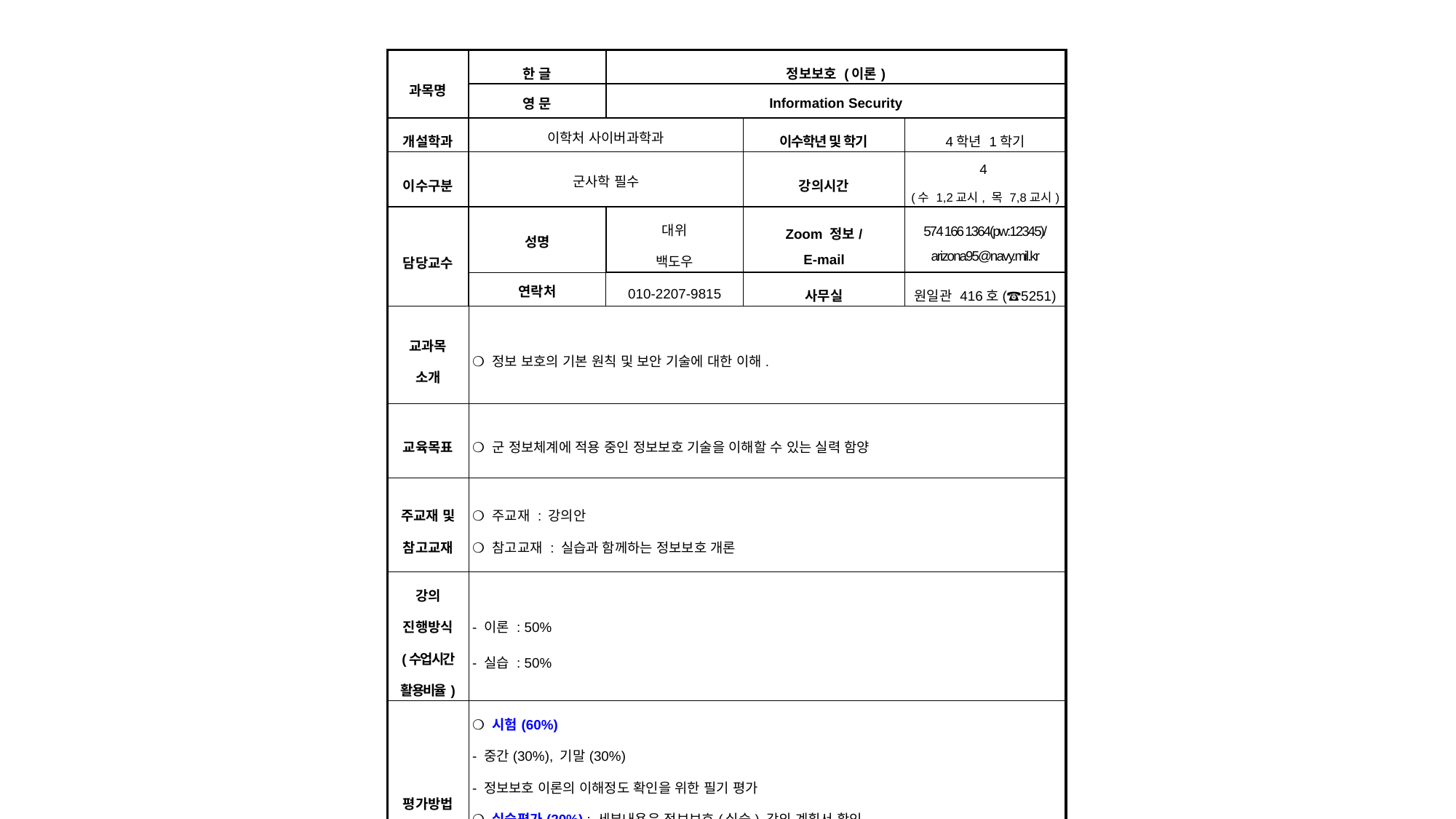

| 과목명 | 한 글 | 정보보호 (이론) |  |  |
| --- | --- | --- | --- | --- |
|  | 영 문 | Information Security |  |  |
| 개설학과 | 이학처 사이버과학과 |  | 이수학년 및 학기 | 4학년 1학기 |
| 이수구분 | 군사학 필수 |  | 강의시간 | 4 (수 1,2교시, 목 7,8교시) |
| 담당교수 | 성명 | 대위 백도우 | Zoom 정보/ E-mail | 574 166 1364(pw:12345)/ arizona95@navy.mil.kr |
|  | 연락처 | 010-2207-9815 | 사무실 | 원일관 416호(☎5251) |
| 교과목 소개 | ❍ 정보 보호의 기본 원칙 및 보안 기술에 대한 이해. |  |  |  |
| 교육목표 | ❍ 군 정보체계에 적용 중인 정보보호 기술을 이해할 수 있는 실력 함양 |  |  |  |
| 주교재 및 참고교재 | ❍ 주교재 : 강의안 ❍ 참고교재 : 실습과 함께하는 정보보호 개론 |  |  |  |
| 강의 진행방식 (수업시간 활용비율) | - 이론 : 50% - 실습 : 50% |  |  |  |
| 평가방법 | ❍ 시험(60%) - 중간(30%), 기말(30%) - 정보보호 이론의 이해정도 확인을 위한 필기 평가 ❍ 실습평가(20%) : 세부내용은 정보보호(실습) 강의 계획서 확인 ❍ 수업 태도 및 과제 점수 (20%) - 20점 만점에서, 수업 태도 불량 및 과제 미/지연 제출 시 감점 |  |  |  |